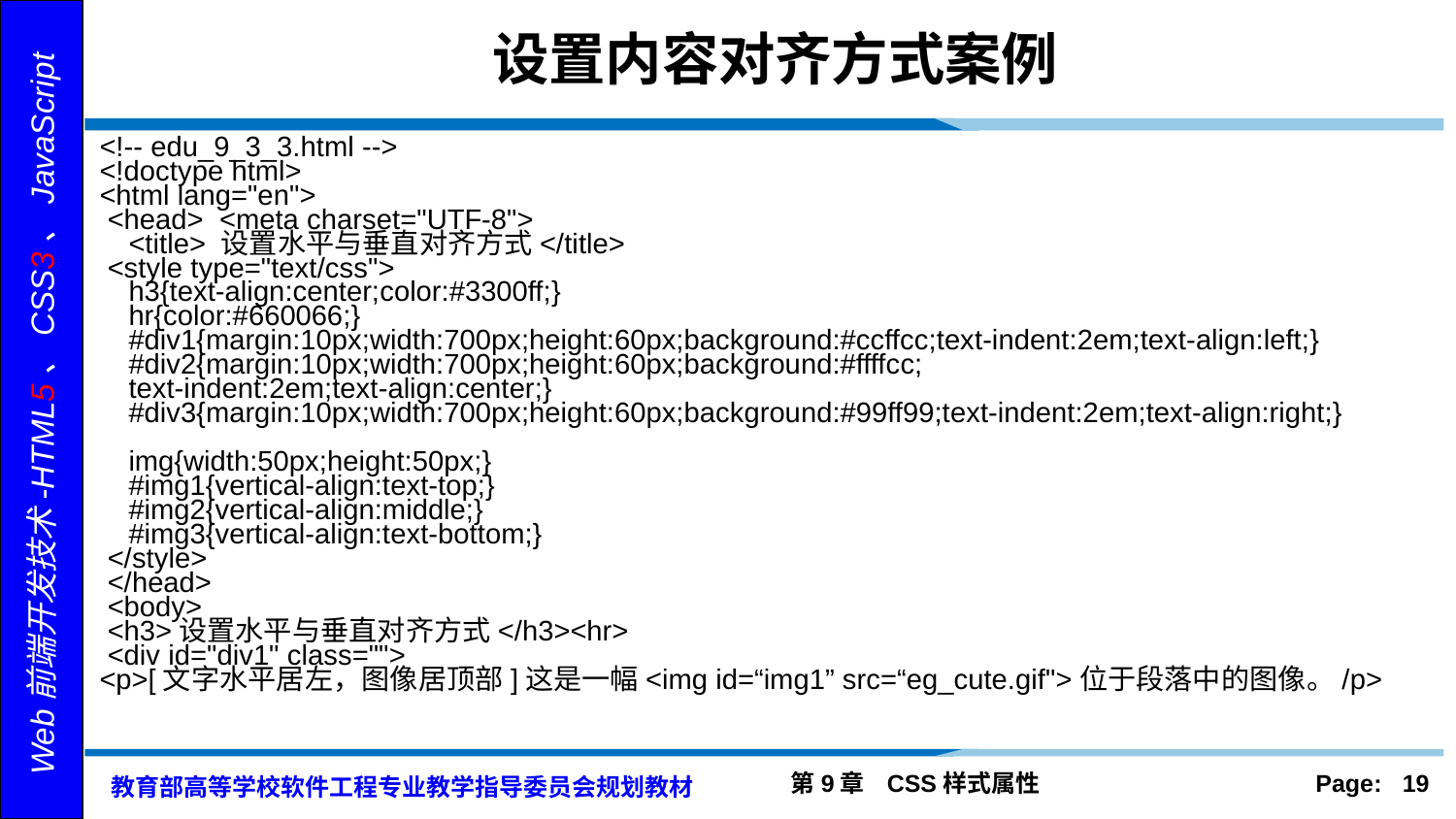

# 设置内容对齐方式案例
<!-- edu_9_3_3.html -->
<!doctype html>
<html lang="en">
 <head>  <meta charset="UTF-8">
	<title> 设置水平与垂直对齐方式</title>
 <style type="text/css">
	h3{text-align:center;color:#3300ff;}
	hr{color:#660066;}
	#div1{margin:10px;width:700px;height:60px;background:#ccffcc;text-indent:2em;text-align:left;}
	#div2{margin:10px;width:700px;height:60px;background:#ffffcc;
	text-indent:2em;text-align:center;}
	#div3{margin:10px;width:700px;height:60px;background:#99ff99;text-indent:2em;text-align:right;}
	img{width:50px;height:50px;}
	#img1{vertical-align:text-top;}
	#img2{vertical-align:middle;}
	#img3{vertical-align:text-bottom;}
 </style>
 </head>
 <body>
 <h3>设置水平与垂直对齐方式</h3><hr>
 <div id="div1" class="">
<p>[文字水平居左，图像居顶部]这是一幅<img id=“img1” src=“eg_cute.gif">位于段落中的图像。/p>